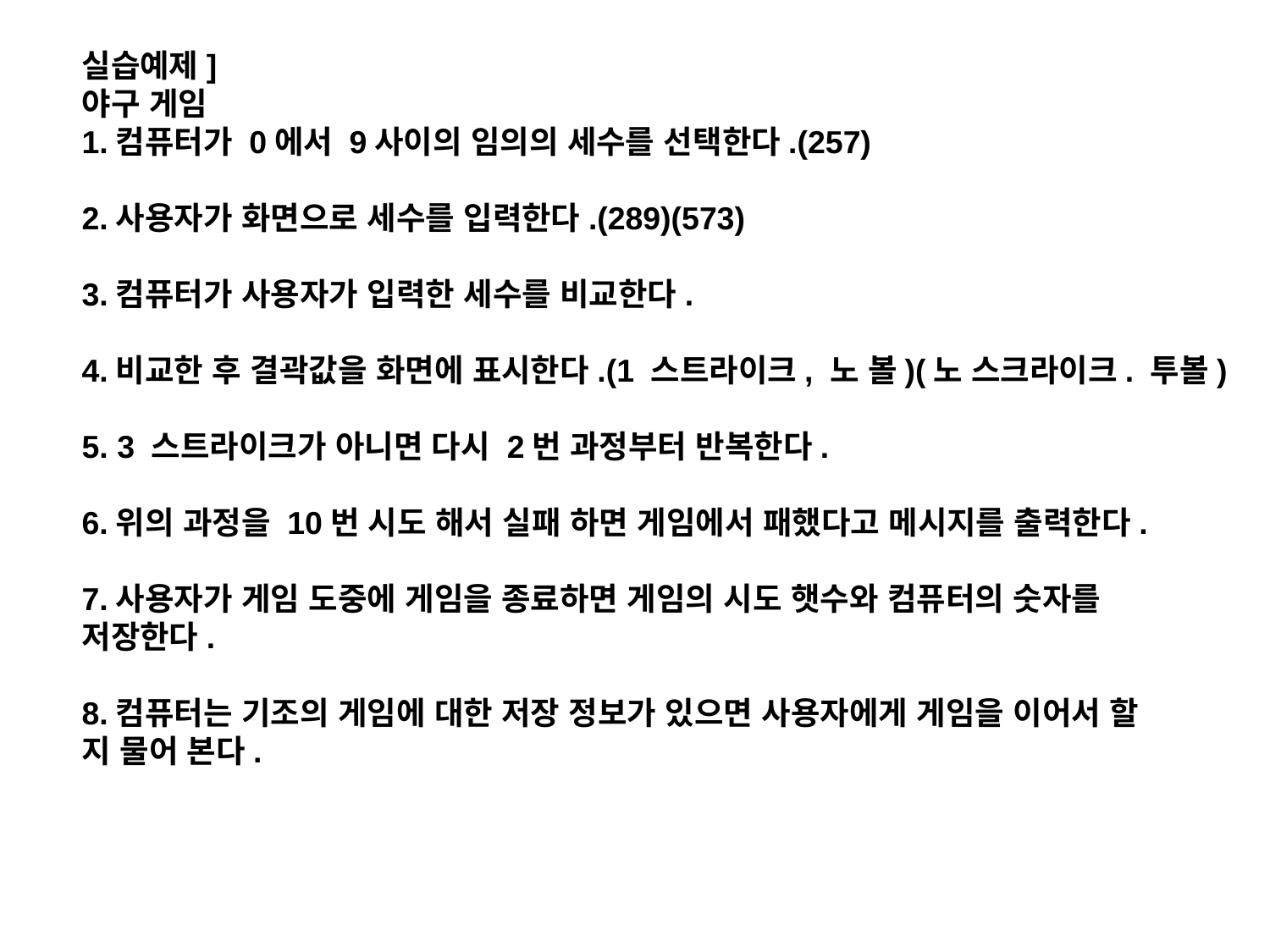

실습예제]
야구 게임
1.컴퓨터가 0에서 9사이의 임의의 세수를 선택한다.(257)

2.사용자가 화면으로 세수를 입력한다.(289)(573)

3.컴퓨터가 사용자가 입력한 세수를 비교한다.

4.비교한 후 결곽값을 화면에 표시한다.(1 스트라이크, 노 볼)(노 스크라이크. 투볼)

5. 3 스트라이크가 아니면 다시 2번 과정부터 반복한다.

6.위의 과정을 10번 시도 해서 실패 하면 게임에서 패했다고 메시지를 출력한다.

7.사용자가 게임 도중에 게임을 종료하면 게임의 시도 햇수와 컴퓨터의 숫자를
저장한다.

8.컴퓨터는 기조의 게임에 대한 저장 정보가 있으면 사용자에게 게임을 이어서 할
지 물어 본다.